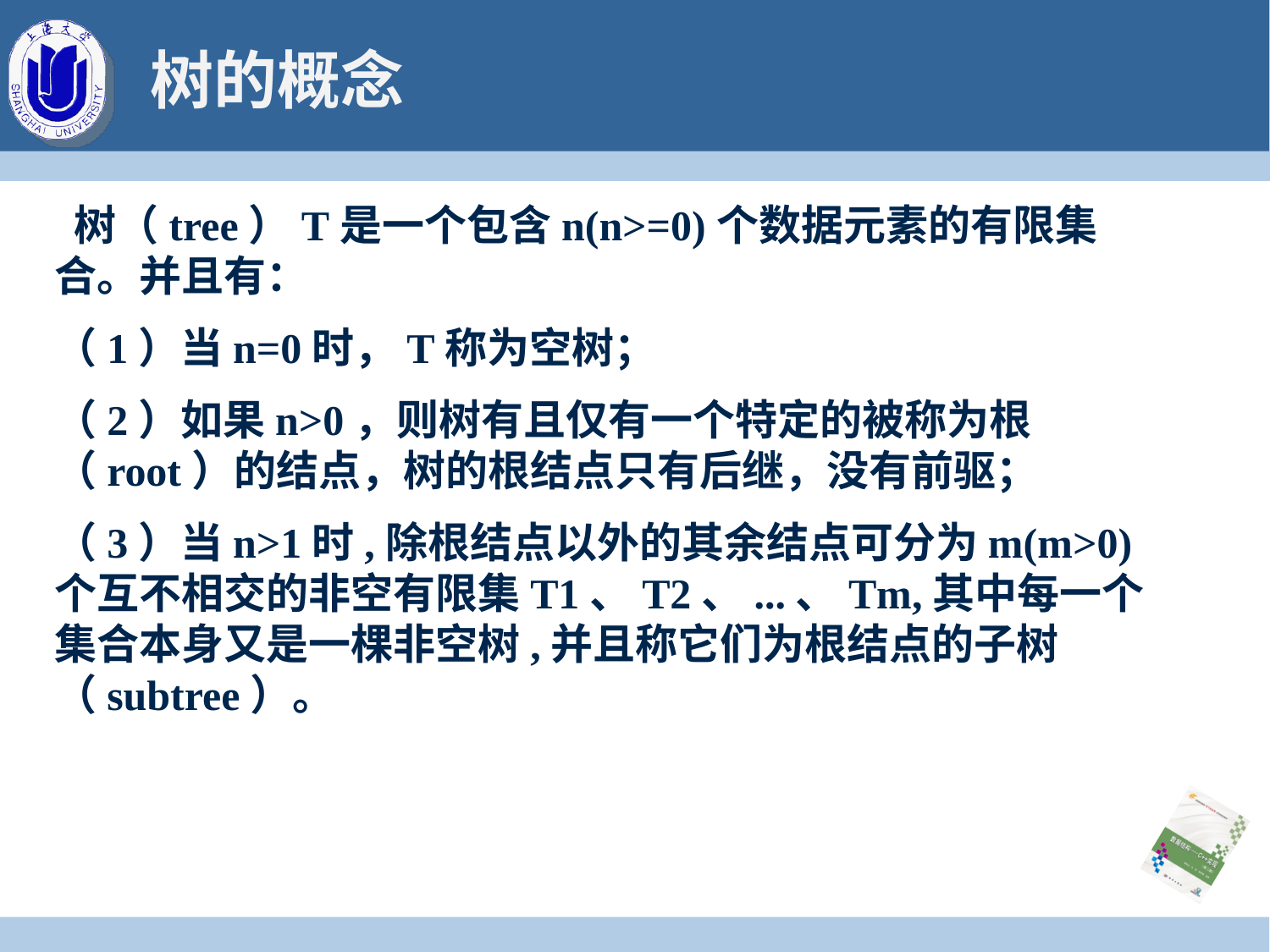

# 树的概念
 树（tree）T是一个包含n(n>=0)个数据元素的有限集合。并且有：
（1）当n=0时，T称为空树；
（2）如果n>0，则树有且仅有一个特定的被称为根（root）的结点，树的根结点只有后继，没有前驱；
（3）当n>1时,除根结点以外的其余结点可分为m(m>0)个互不相交的非空有限集T1、T2、...、Tm,其中每一个集合本身又是一棵非空树,并且称它们为根结点的子树（subtree）。